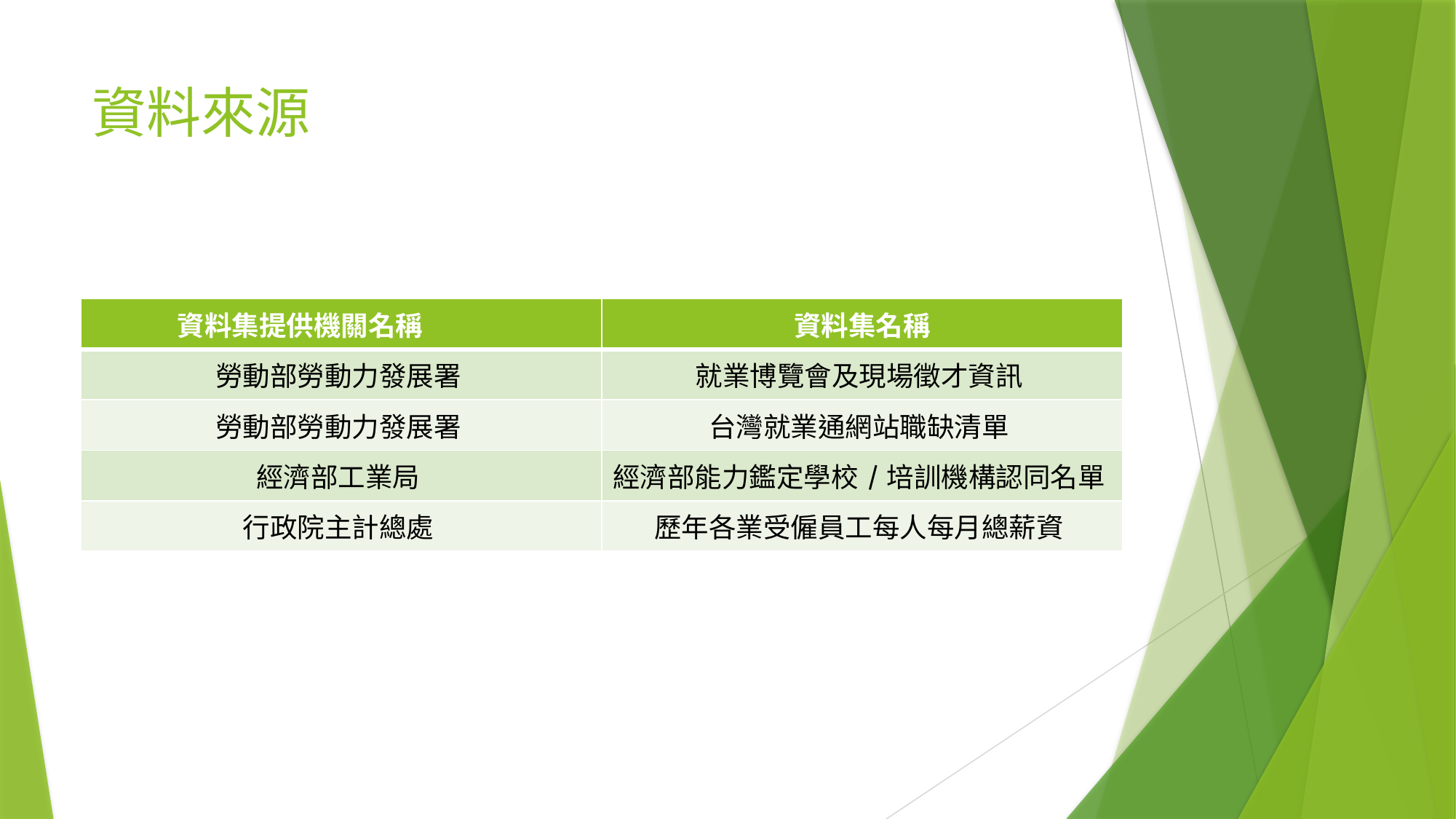

# 資料來源

| 資料集提供機關名稱 | 資料集名稱 |
| --- | --- |
| 勞動部勞動力發展署 | 就業博覽會及現場徵才資訊 |
| 勞動部勞動力發展署 | 台灣就業通網站職缺清單 |
| 經濟部工業局 | 經濟部能力鑑定學校/培訓機構認同名單 |
| 行政院主計總處 | 歷年各業受僱員工每人每月總薪資 |